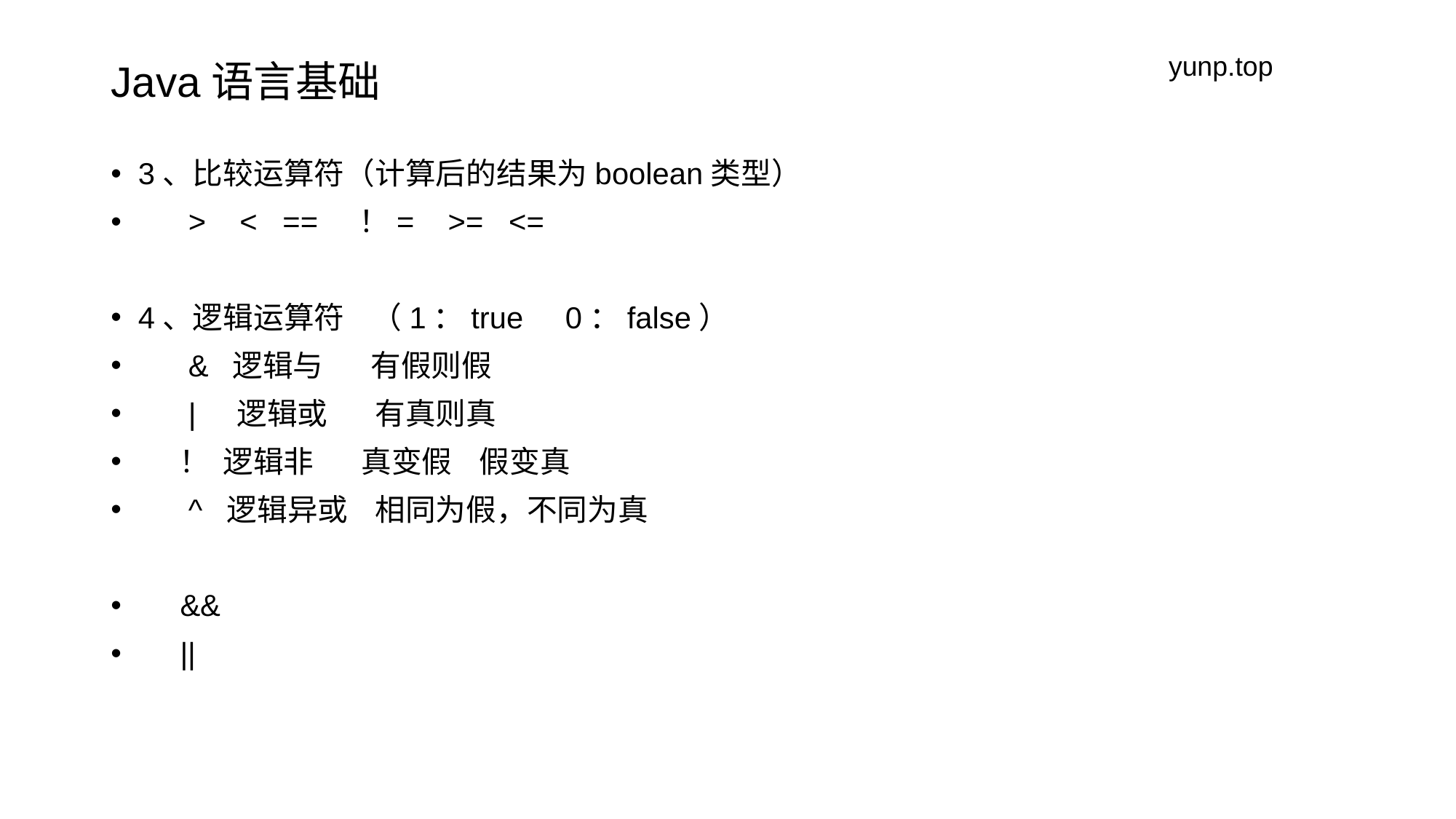

# Java语言基础
yunp.top
3、比较运算符（计算后的结果为boolean类型）
      >    <   ==    ！=    >=   <=

4、逻辑运算符    （1：true     0：false）
      &  逻辑与       有假则假
      |    逻辑或       有真则真
     ！  逻辑非       真变假    假变真
      ^  逻辑异或    相同为假，不同为真

     &&
     ||